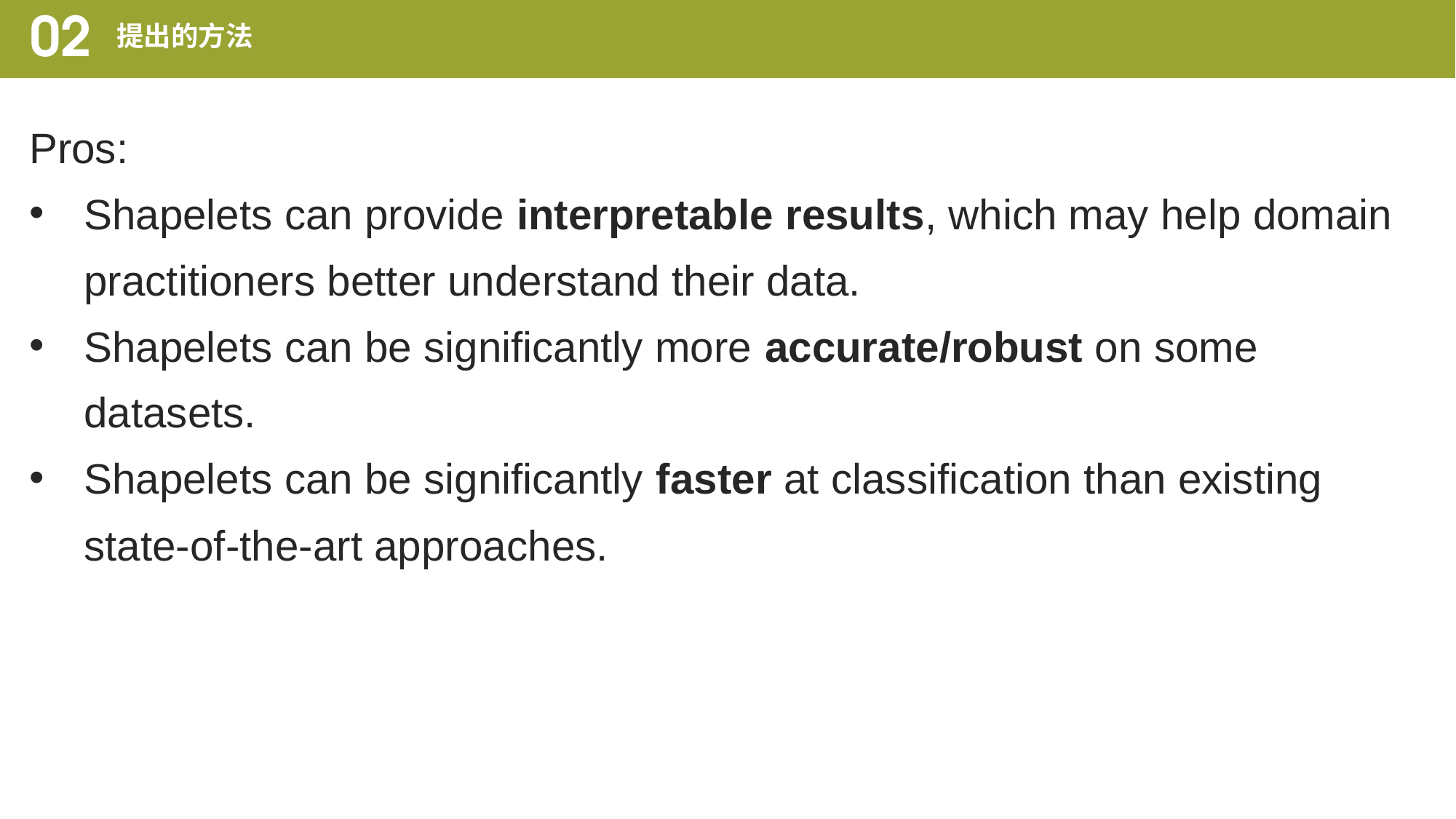

02
提出的方法
Pros:
Shapelets can provide interpretable results, which may help domain practitioners better understand their data.
Shapelets can be significantly more accurate/robust on some datasets.
Shapelets can be significantly faster at classification than existing state-of-the-art approaches.